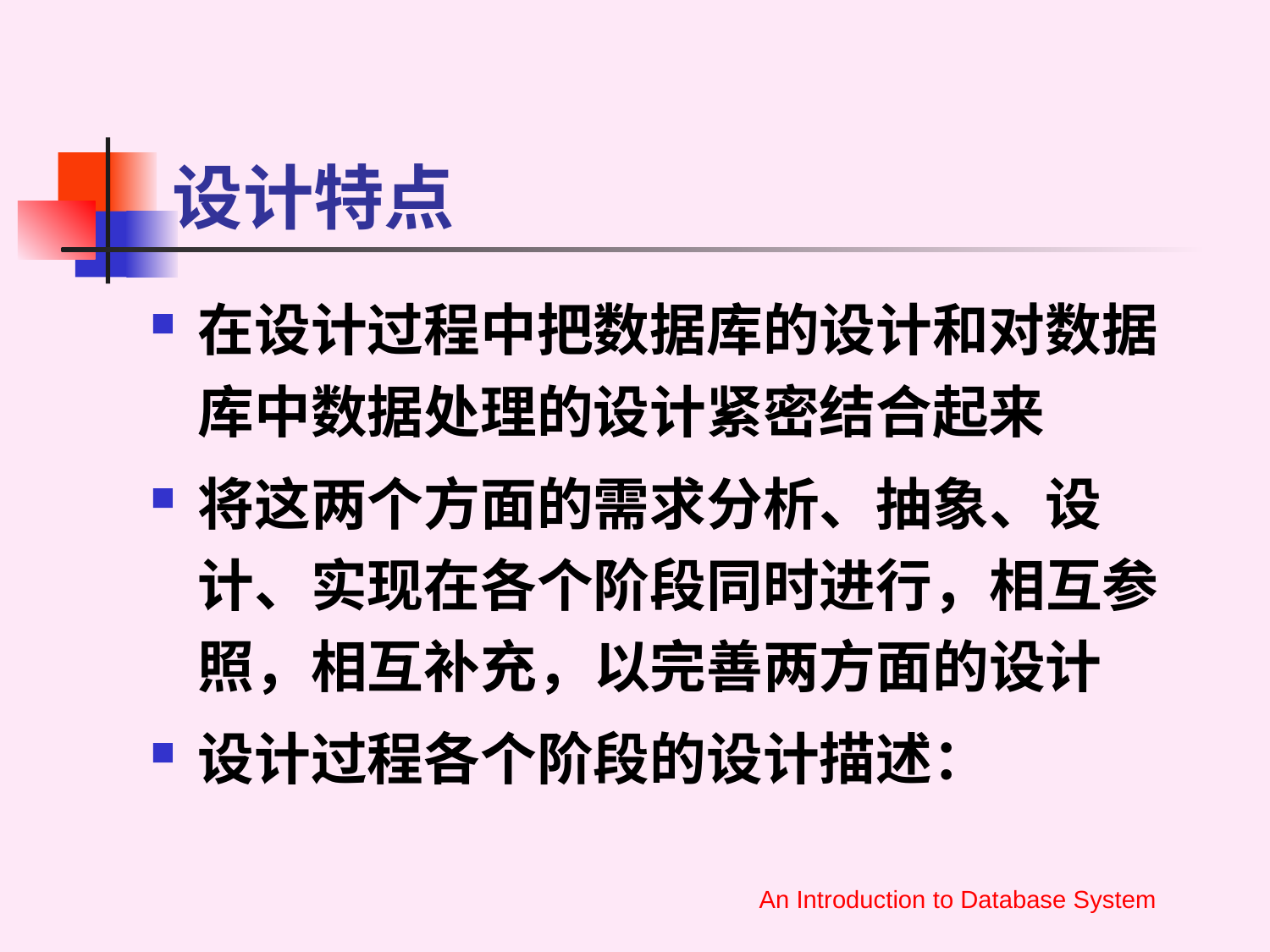

# 设计特点
在设计过程中把数据库的设计和对数据库中数据处理的设计紧密结合起来
将这两个方面的需求分析、抽象、设计、实现在各个阶段同时进行，相互参照，相互补充，以完善两方面的设计
设计过程各个阶段的设计描述：
An Introduction to Database System